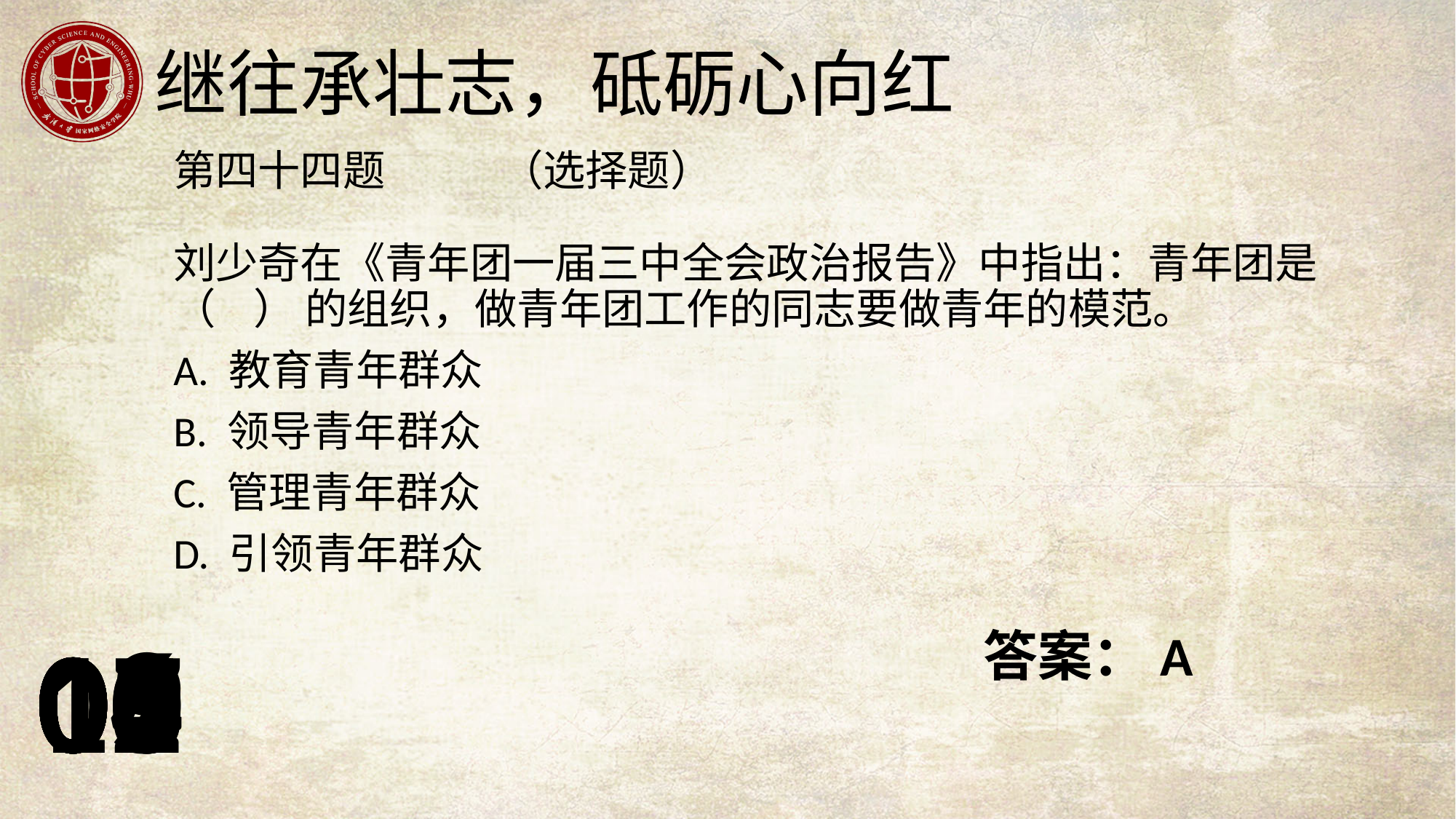

第四十四题		（选择题）
刘少奇在《青年团一届三中全会政治报告》中指出：青年团是（    ） 的组织，做青年团工作的同志要做青年的模范。
A. 教育青年群众
B. 领导青年群众
C. 管理青年群众
D. 引领青年群众

答案：A